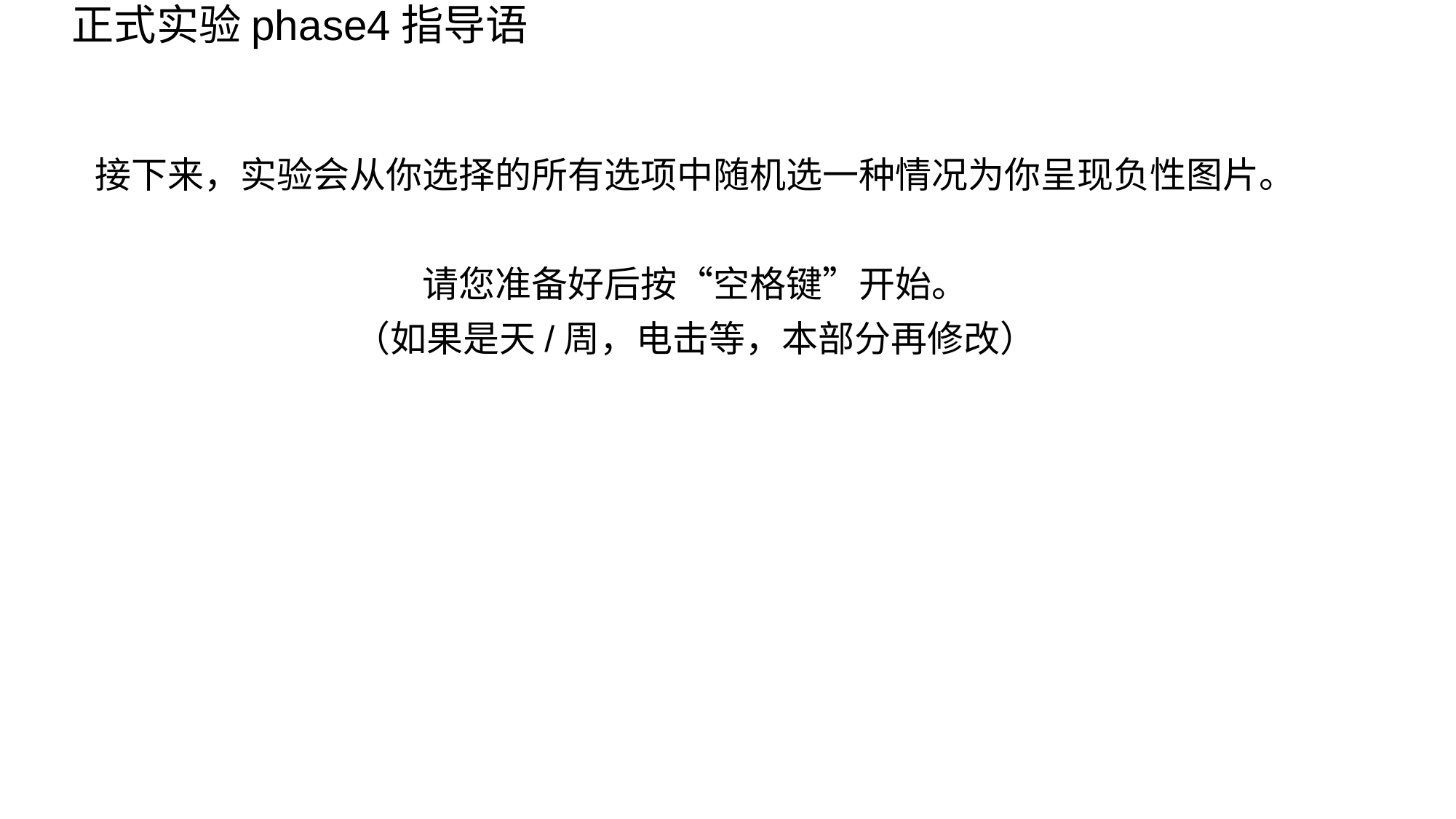

# 正式实验phase4指导语

接下来，实验会从你选择的所有选项中随机选一种情况为你呈现负性图片。

请您准备好后按“空格键”开始。
（如果是天/周，电击等，本部分再修改）